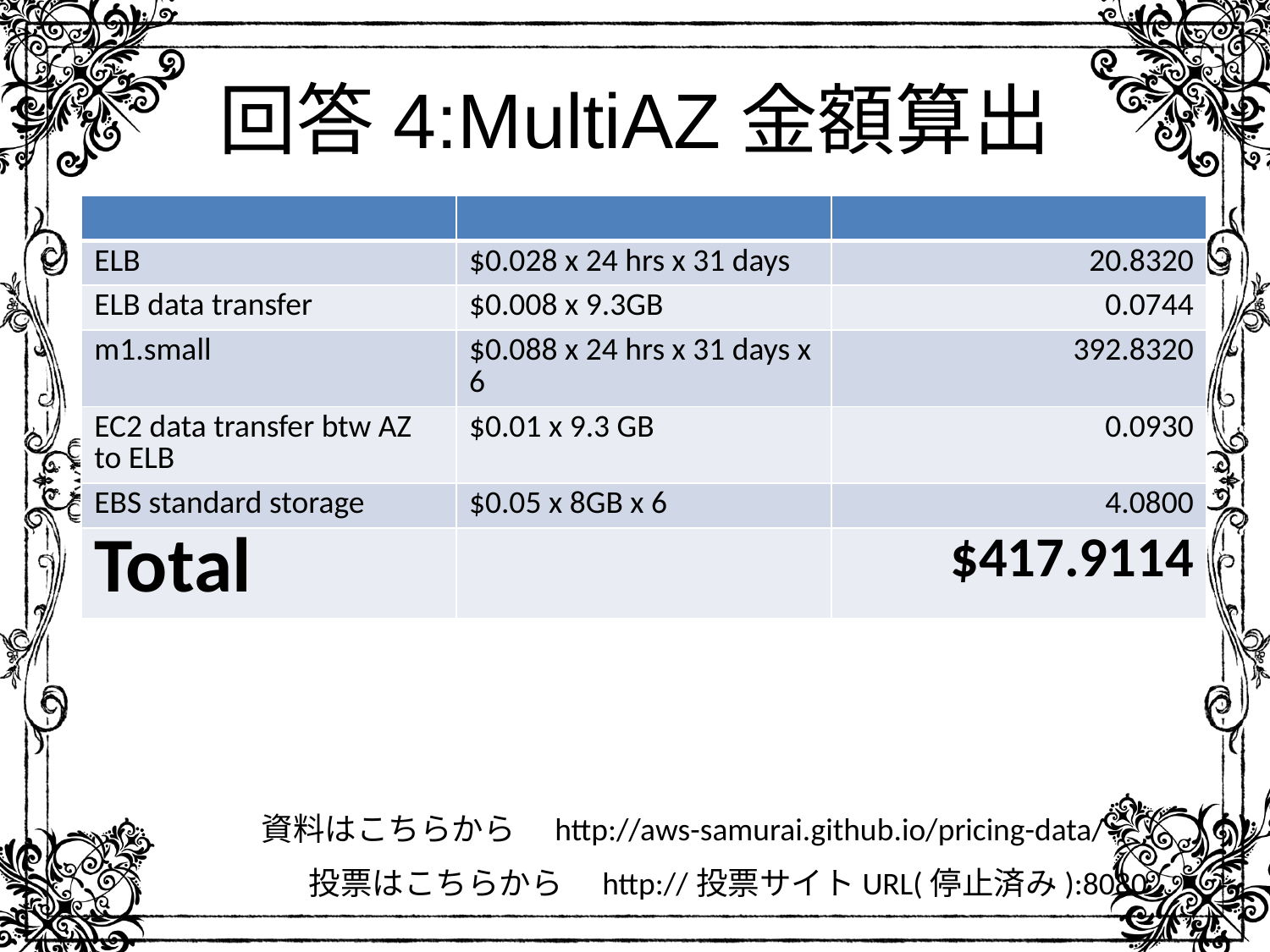

# 回答4:MultiAZ金額算出
|  |  |  |
| --- | --- | --- |
| ELB | $0.028 x 24 hrs x 31 days | 20.8320 |
| ELB data transfer | $0.008 x 9.3GB | 0.0744 |
| m1.small | $0.088 x 24 hrs x 31 days x 6 | 392.8320 |
| EC2 data transfer btw AZ to ELB | $0.01 x 9.3 GB | 0.0930 |
| EBS standard storage | $0.05 x 8GB x 6 | 4.0800 |
| Total |  | $417.9114 |